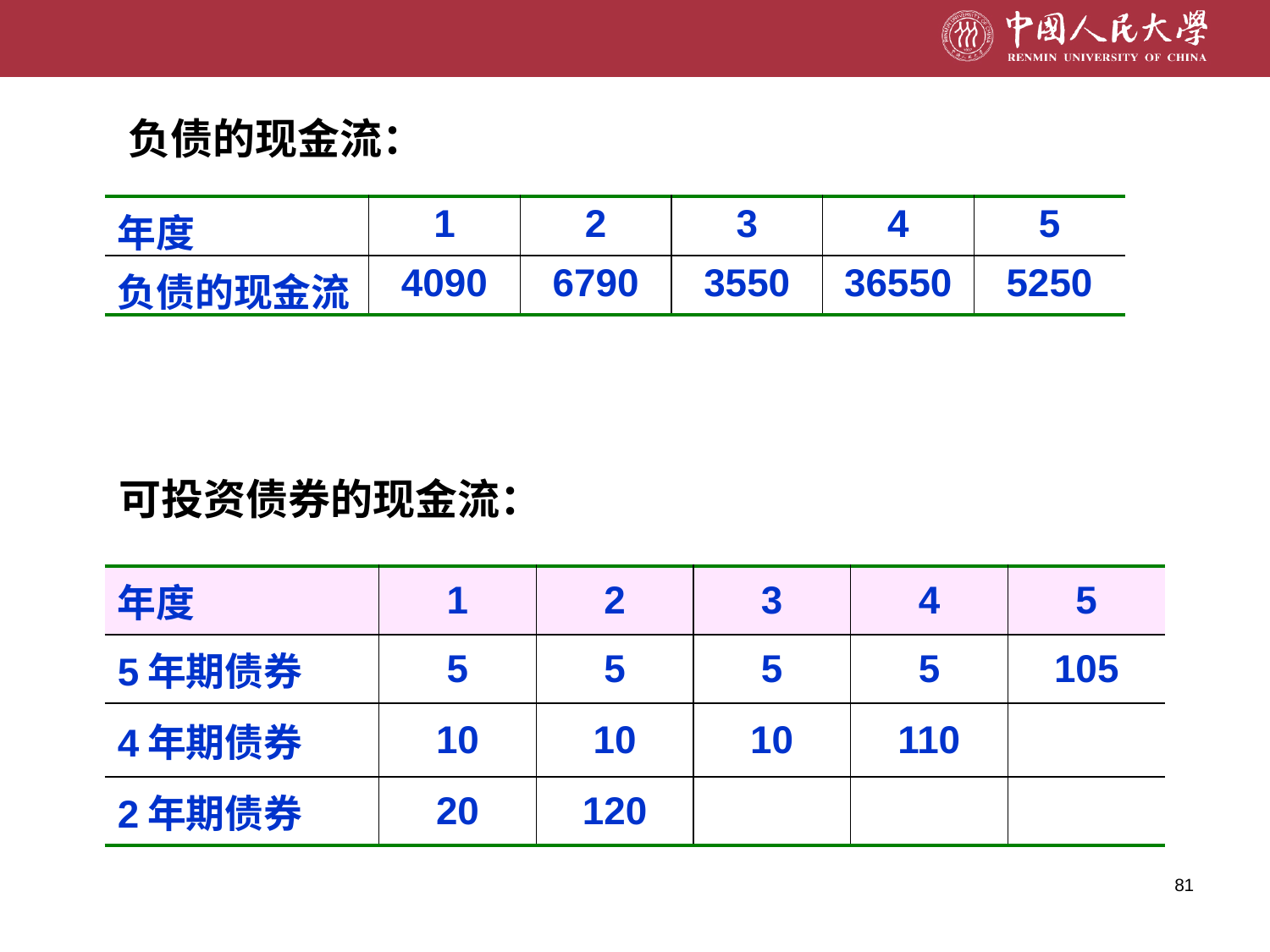

负债的现金流：
| 年度 | 1 | 2 | 3 | 4 | 5 |
| --- | --- | --- | --- | --- | --- |
| 负债的现金流 | 4090 | 6790 | 3550 | 36550 | 5250 |
可投资债券的现金流：
| 年度 | 1 | 2 | 3 | 4 | 5 |
| --- | --- | --- | --- | --- | --- |
| 5年期债券 | 5 | 5 | 5 | 5 | 105 |
| 4年期债券 | 10 | 10 | 10 | 110 |  |
| 2年期债券 | 20 | 120 |  |  |  |
81